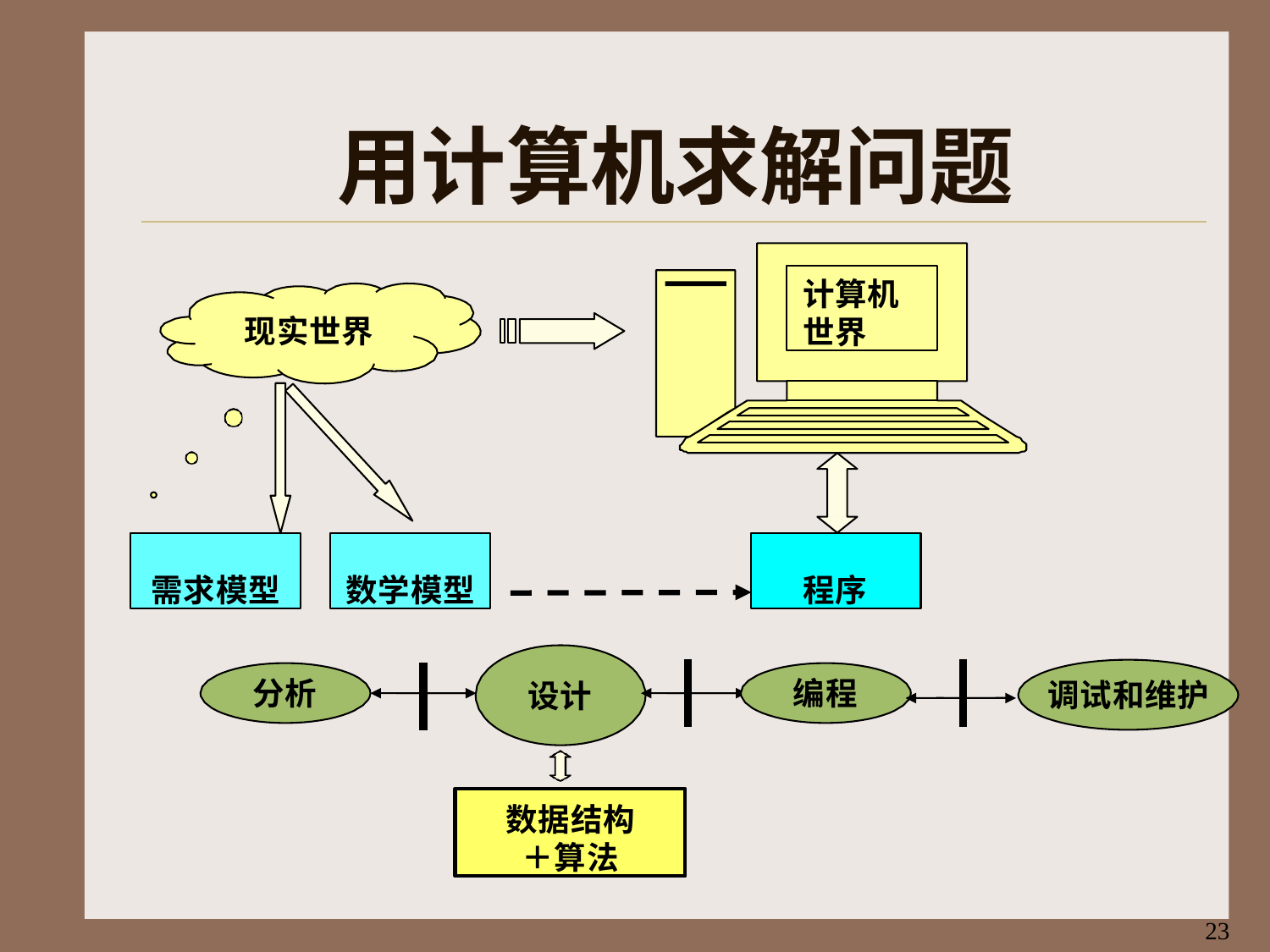

# 用计算机求解问题

计算机 世界

现实世界

需求模型

数学模型

程序

分析
编程
调试和维护
设计

数据结构
＋算法
23